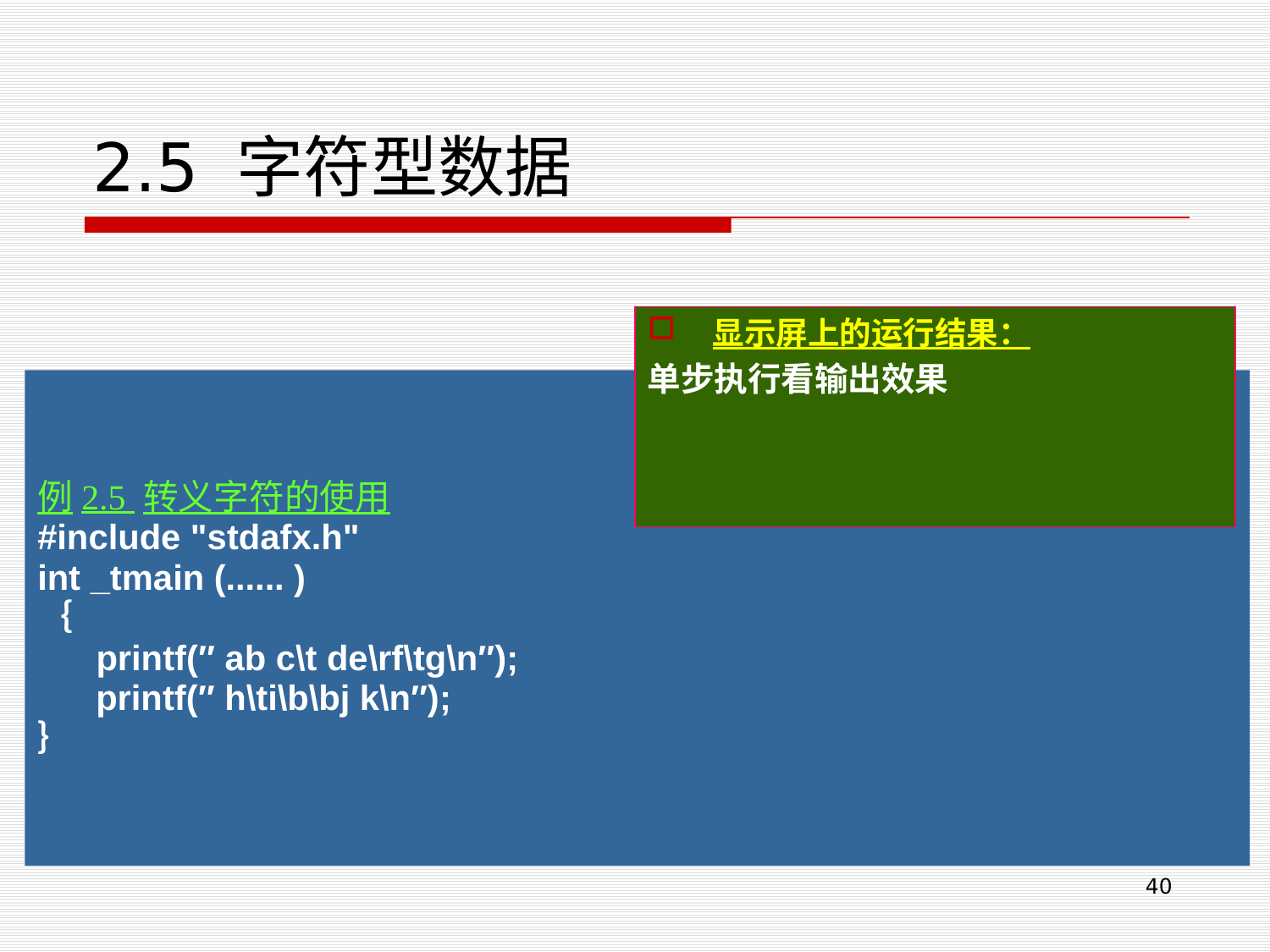

# 2.5 字符型数据
显示屏上的运行结果：
单步执行看输出效果
例2.5 转义字符的使用
#include "stdafx.h"
int _tmain (...... )
｛
      printf(″ ab c\t de\rf\tg\n″);
      printf(″ h\ti\b\bj k\n″);
｝
40